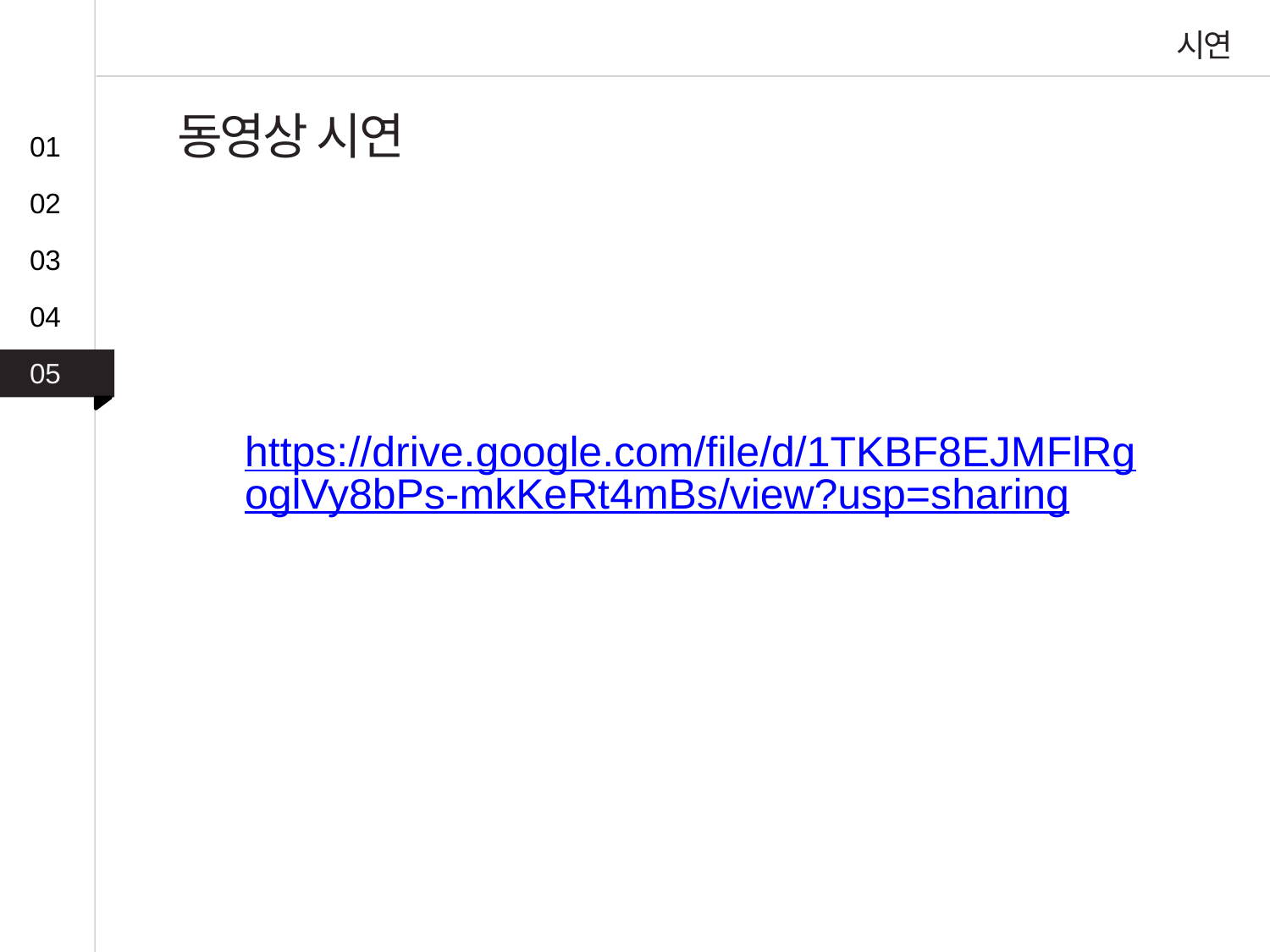

시연
동영상 시연
01
02
03
04
05

https://drive.google.com/file/d/1TKBF8EJMFlRgoglVy8bPs-mkKeRt4mBs/view?usp=sharing